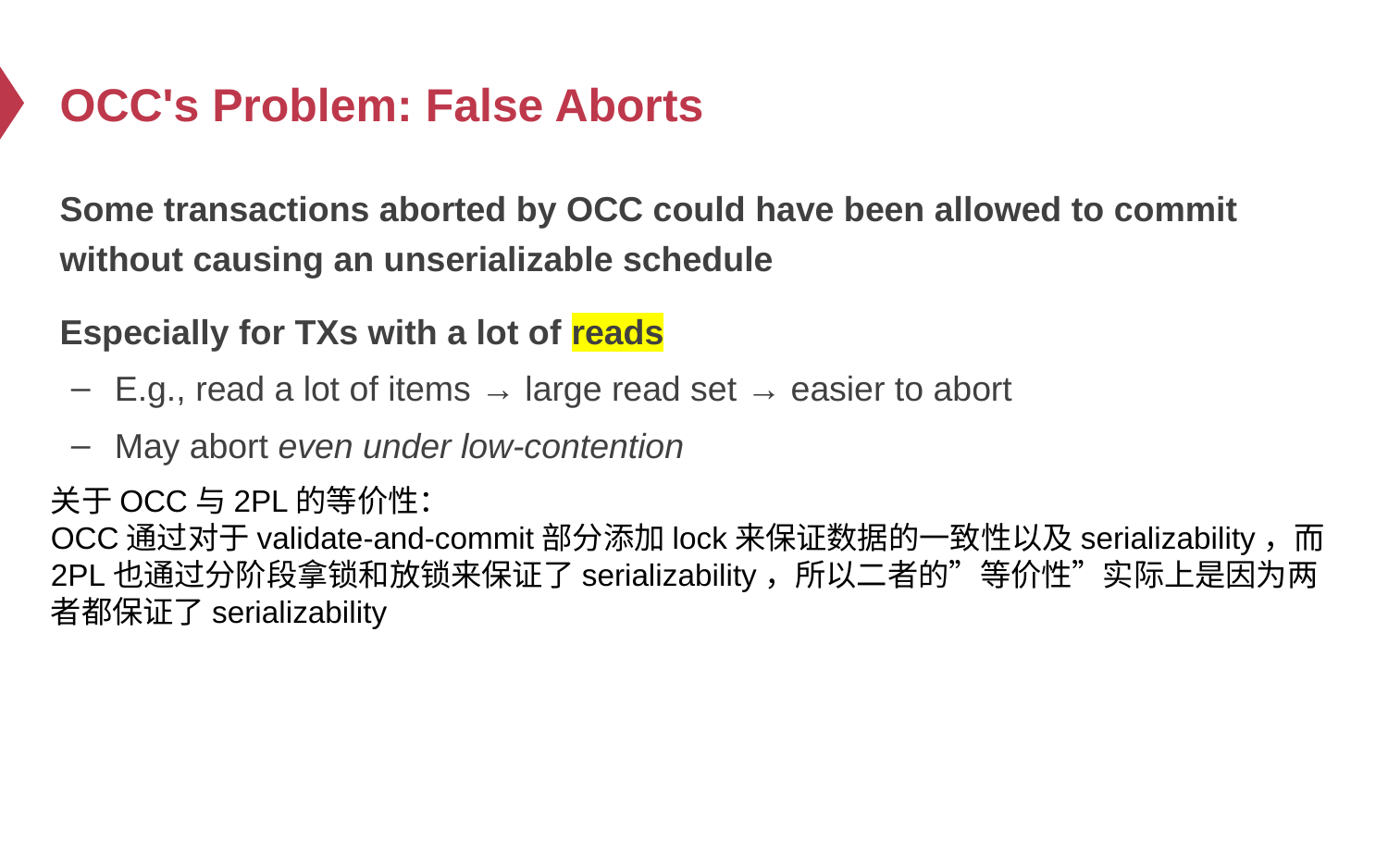

# OCC's Problem: False Aborts
Some transactions aborted by OCC could have been allowed to commit without causing an unserializable schedule
Especially for TXs with a lot of reads
E.g., read a lot of items → large read set → easier to abort
May abort even under low-contention
关于OCC与2PL的等价性：
OCC通过对于validate-and-commit部分添加lock来保证数据的一致性以及serializability，而2PL也通过分阶段拿锁和放锁来保证了serializability，所以二者的”等价性”实际上是因为两者都保证了serializability
14